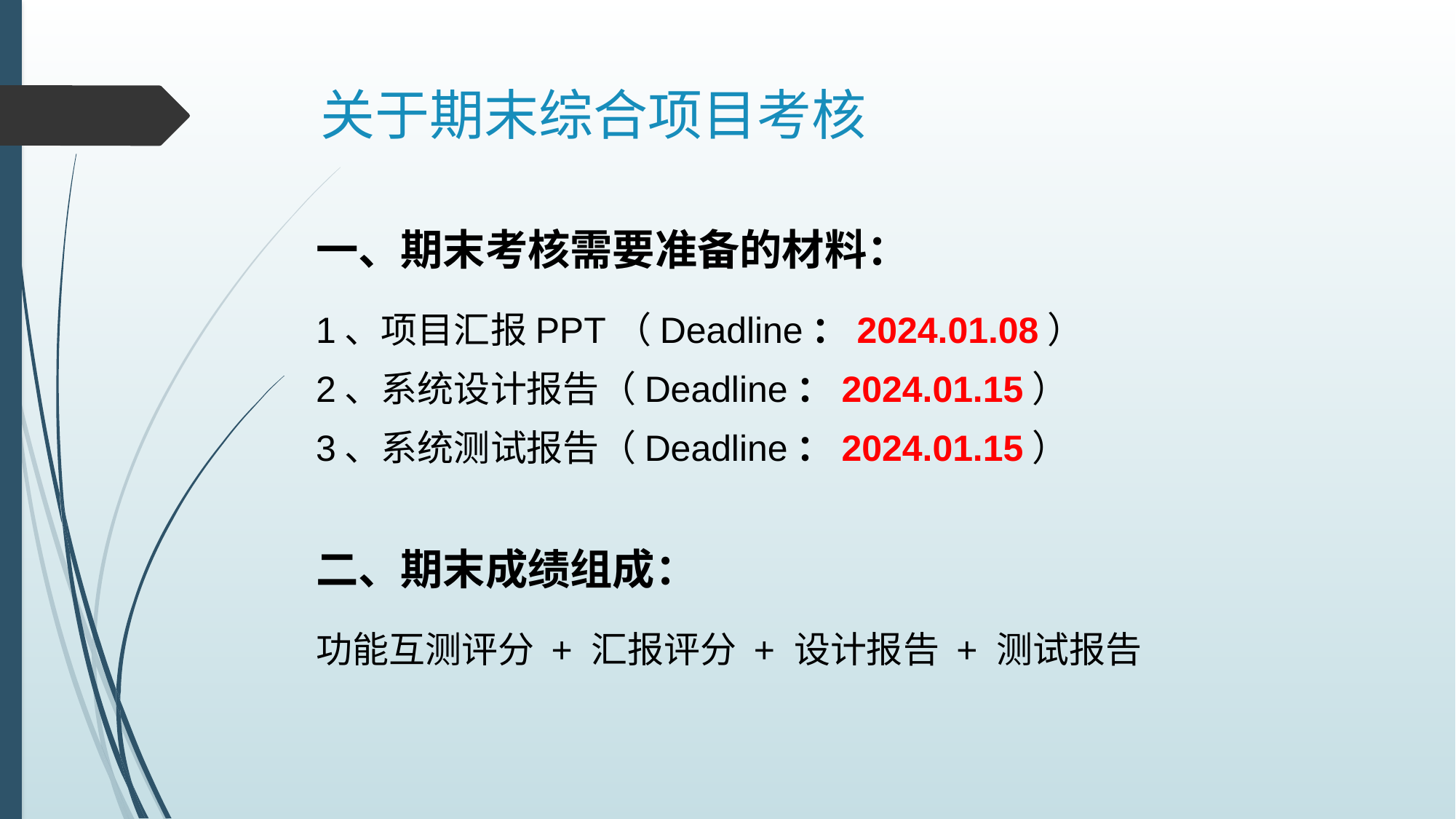

# 关于期末综合项目考核
一、期末考核需要准备的材料：
1、项目汇报PPT（Deadline：2024.01.08）
2、系统设计报告（Deadline：2024.01.15）
3、系统测试报告（Deadline：2024.01.15）

二、期末成绩组成：
功能互测评分 + 汇报评分 + 设计报告 + 测试报告